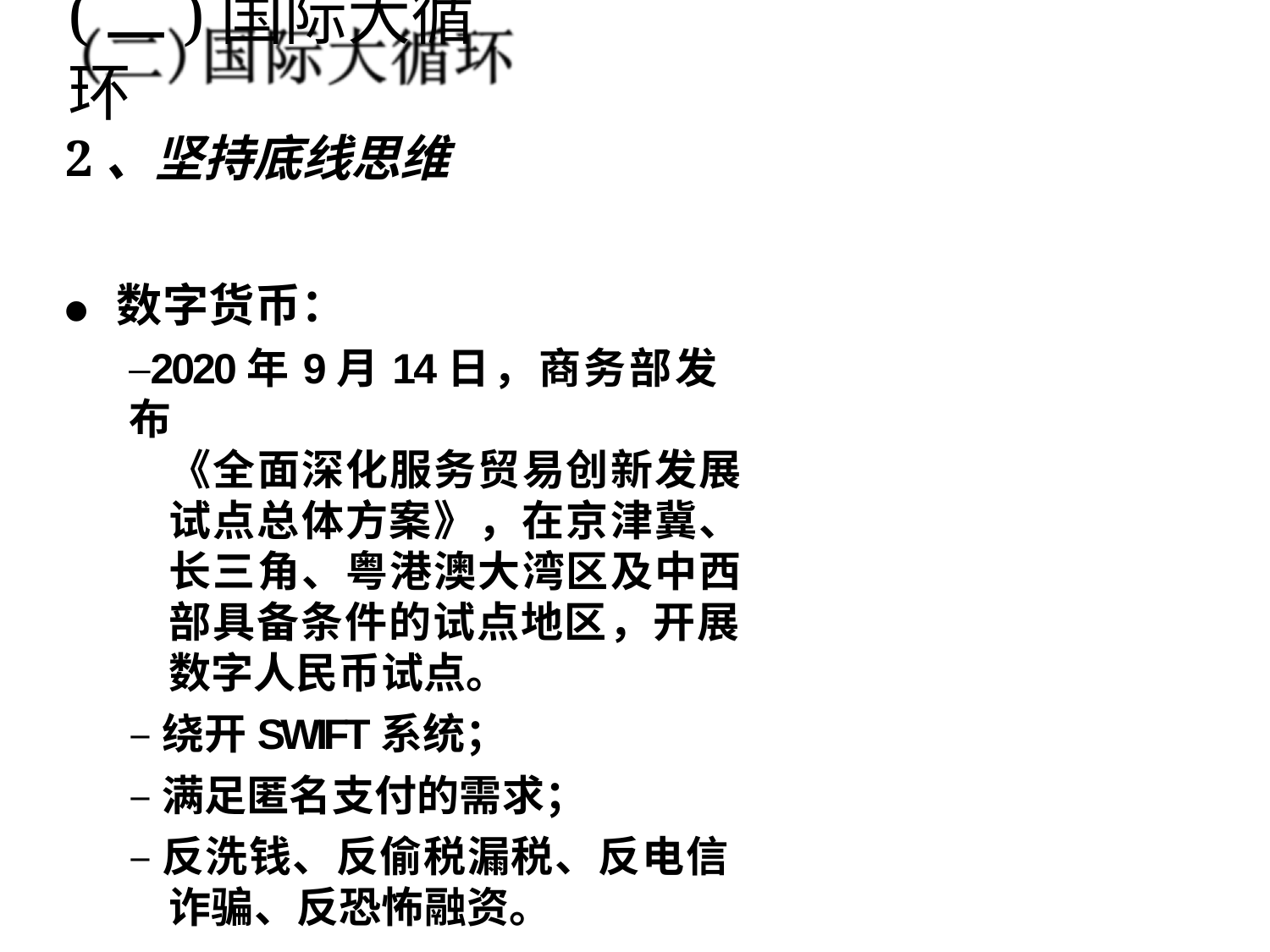

# (二)国际大循环
2、坚持底线思维

⚫	数字货币：
–2020年9月14日，商务部发布
《全面深化服务贸易创新发展 试点总体方案》，在京津冀、 长三角、粤港澳大湾区及中西 部具备条件的试点地区，开展 数字人民币试点。
–绕开SWIFT系统；
–满足匿名支付的需求；
–反洗钱、反偷税漏税、反电信 诈骗、反恐怖融资。